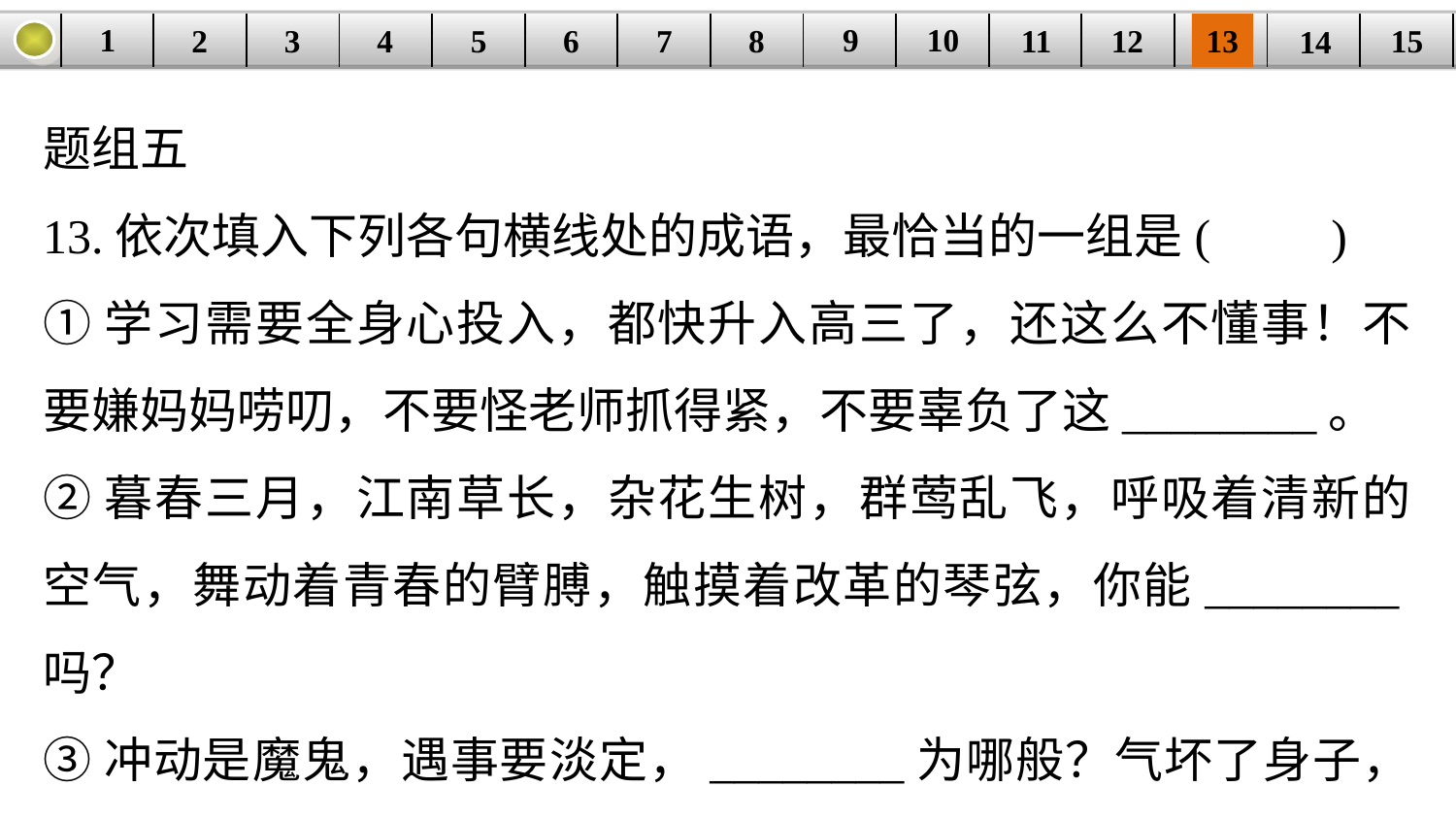

9
10
1
3
4
5
6
8
11
2
12
15
|  |  |  |  |  |  |  |  |  |  |  |  |  |  |  |
| --- | --- | --- | --- | --- | --- | --- | --- | --- | --- | --- | --- | --- | --- | --- |
7
13
14

题组五
13.依次填入下列各句横线处的成语，最恰当的一组是(　　)
①学习需要全身心投入，都快升入高三了，还这么不懂事！不要嫌妈妈唠叨，不要怪老师抓得紧，不要辜负了这________。
②暮春三月，江南草长，杂花生树，群莺乱飞，呼吸着清新的空气，舞动着青春的臂膊，触摸着改革的琴弦，你能________吗？
③冲动是魔鬼，遇事要淡定，________为哪般？气坏了身子，赶跑了理智，亲者痛，仇者快，到头来，万事还是一团糟。